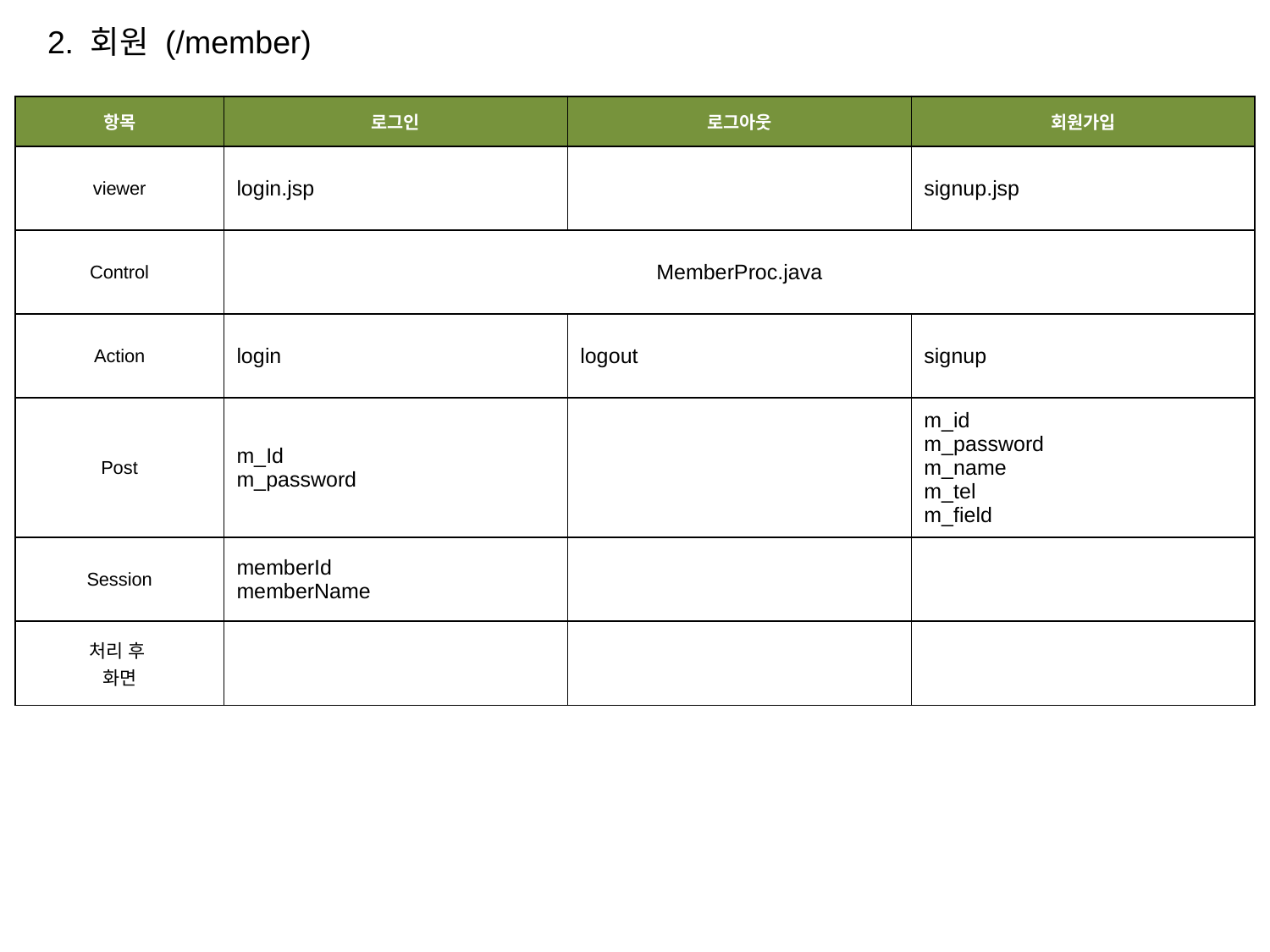

2. 회원 (/member)
| 항목 | 로그인 | 로그아웃 | 회원가입 |
| --- | --- | --- | --- |
| viewer | login.jsp |  | signup.jsp |
| Control | MemberProc.java |  |  |
| Action | login | logout | signup |
| Post | m\_Id m\_password |  | m\_id m\_password m\_name m\_tel m\_field |
| Session | memberId memberName |  |  |
| 처리 후 화면 |  |  |  |